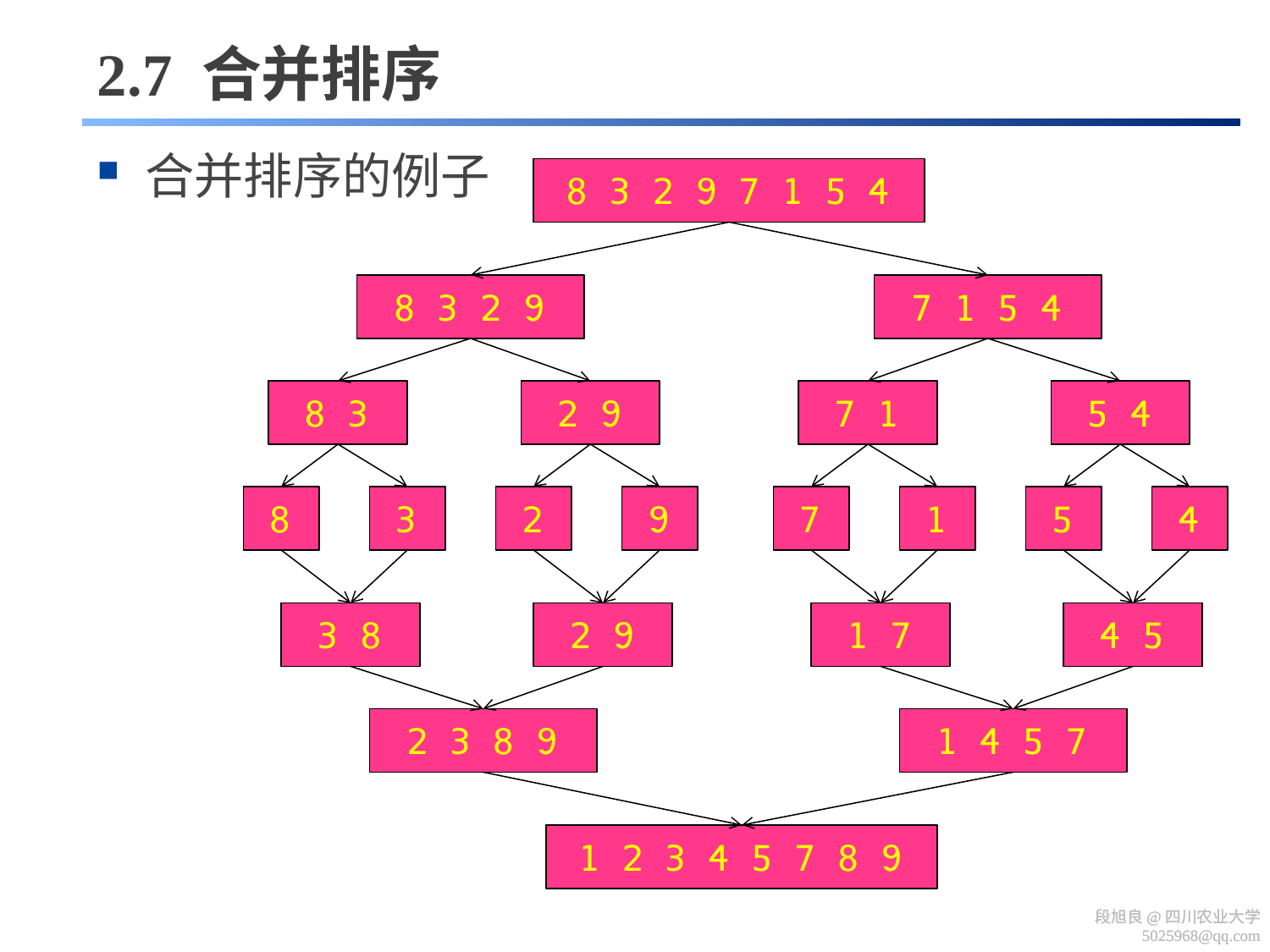

# 2.7 合并排序
合并排序的例子
8  3  2  9  7  1  5  4
8  3  2  9
7  1  5  4
8  3
2  9
7  1
5  4
8
3
2
9
7
1
5
4
3  8
2  9
1  7
4  5
2  3  8  9
1  4  5  7
1  2  3  4  5  7  8  9